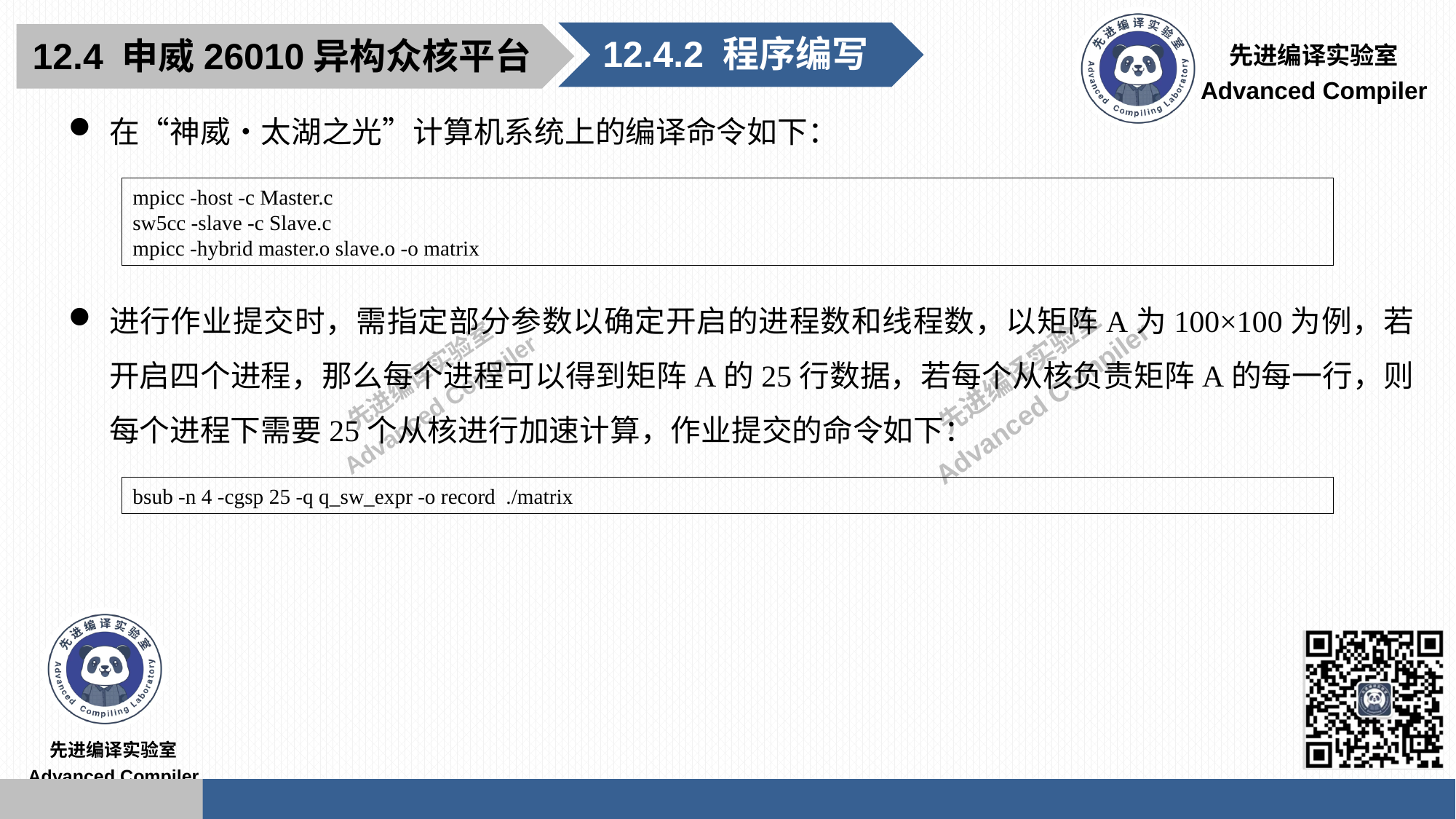

12.4.2 程序编写

12.4 申威26010异构众核平台
在“神威•太湖之光”计算机系统上的编译命令如下：
mpicc -host -c Master.c
sw5cc -slave -c Slave.c
mpicc -hybrid master.o slave.o -o matrix
进行作业提交时，需指定部分参数以确定开启的进程数和线程数，以矩阵A为100×100为例，若开启四个进程，那么每个进程可以得到矩阵A的25行数据，若每个从核负责矩阵A的每一行，则每个进程下需要25个从核进行加速计算，作业提交的命令如下：
bsub -n 4 -cgsp 25 -q q_sw_expr -o record  ./matrix